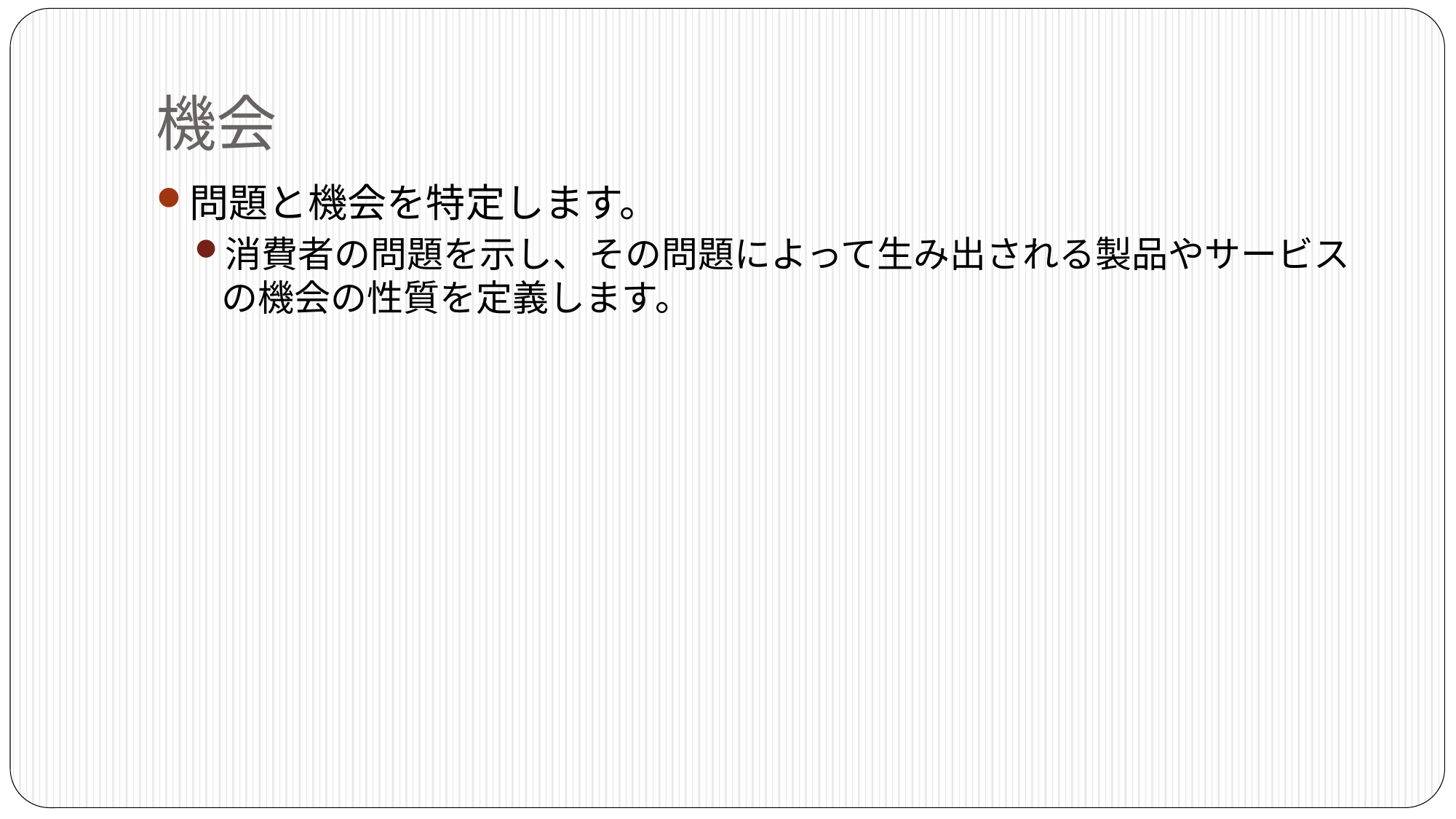

# 機会
問題と機会を特定します。
消費者の問題を示し、その問題によって生み出される製品やサービスの機会の性質を定義します。